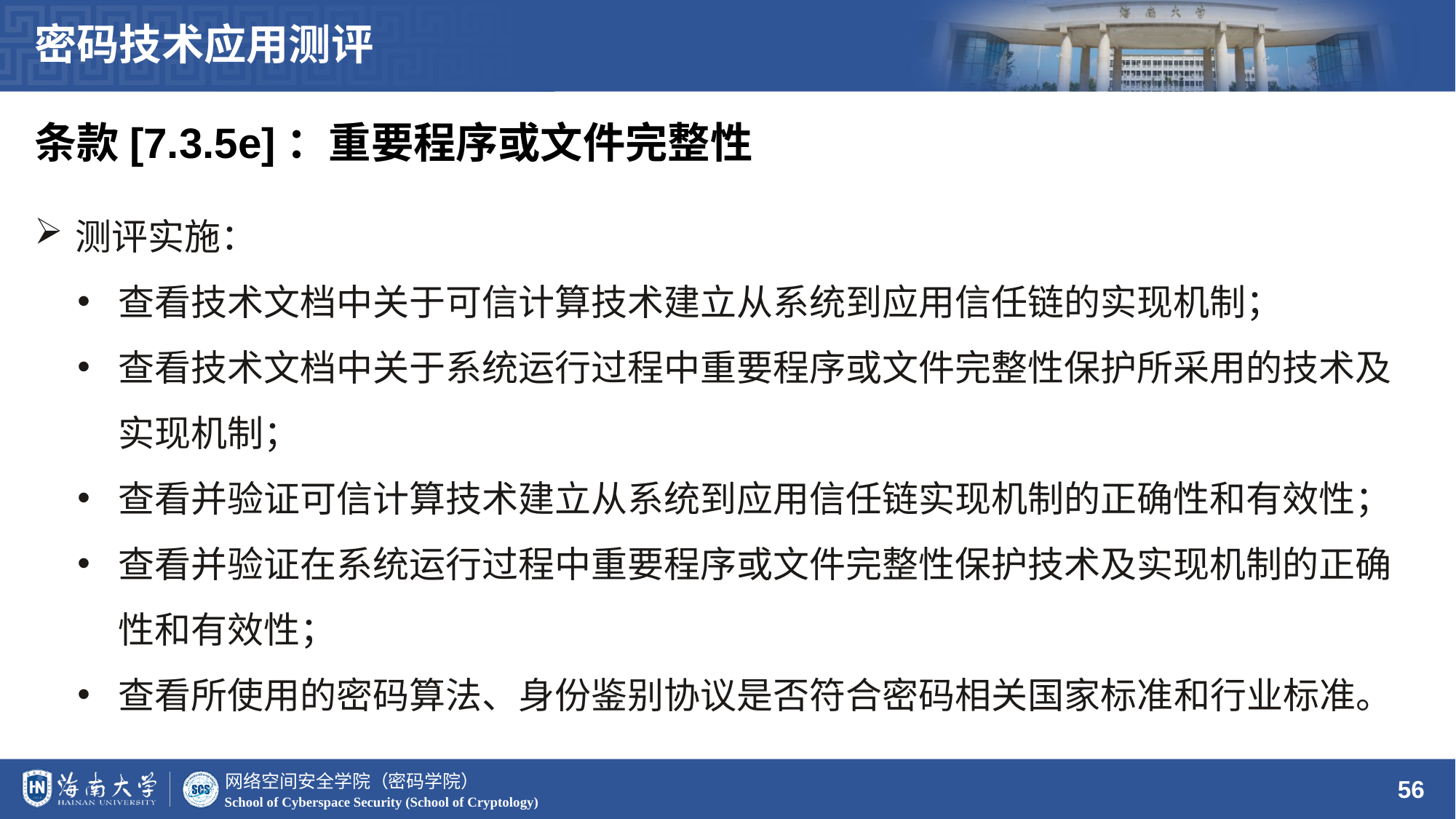

密码技术应用测评
条款[7.3.5e]：重要程序或文件完整性
测评实施：
查看技术文档中关于可信计算技术建立从系统到应用信任链的实现机制；
查看技术文档中关于系统运行过程中重要程序或文件完整性保护所采用的技术及实现机制；
查看并验证可信计算技术建立从系统到应用信任链实现机制的正确性和有效性；
查看并验证在系统运行过程中重要程序或文件完整性保护技术及实现机制的正确性和有效性；
查看所使用的密码算法、身份鉴别协议是否符合密码相关国家标准和行业标准。
56